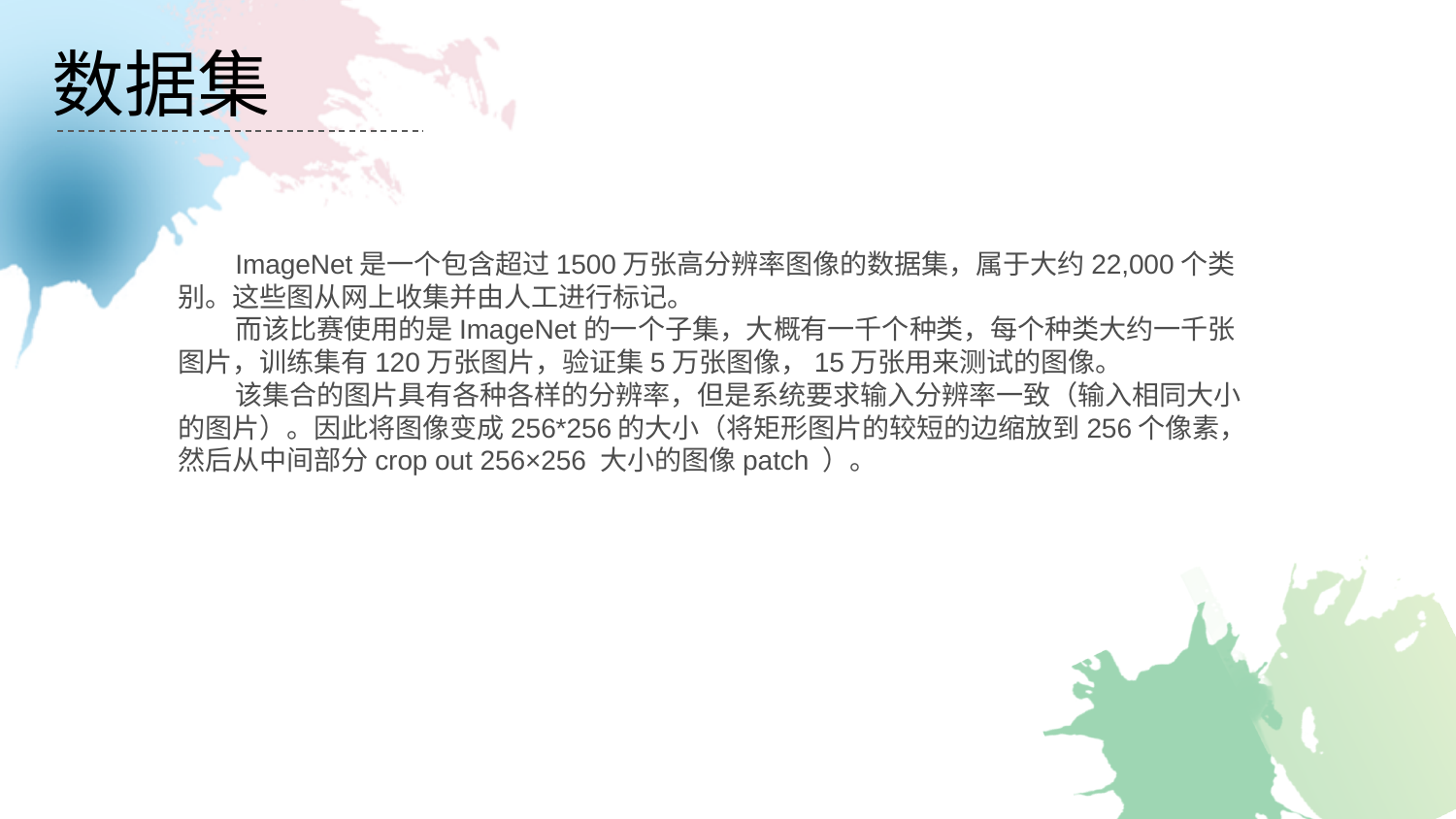

数据集
ImageNet是一个包含超过1500万张高分辨率图像的数据集，属于大约22,000个类别。这些图从网上收集并由人工进行标记。
而该比赛使用的是ImageNet的一个子集，大概有一千个种类，每个种类大约一千张图片，训练集有120万张图片，验证集5万张图像，15万张用来测试的图像。
该集合的图片具有各种各样的分辨率，但是系统要求输入分辨率一致（输入相同大小的图片）。因此将图像变成256*256的大小（将矩形图片的较短的边缩放到256个像素，然后从中间部分crop out 256×256 大小的图像patch ）。